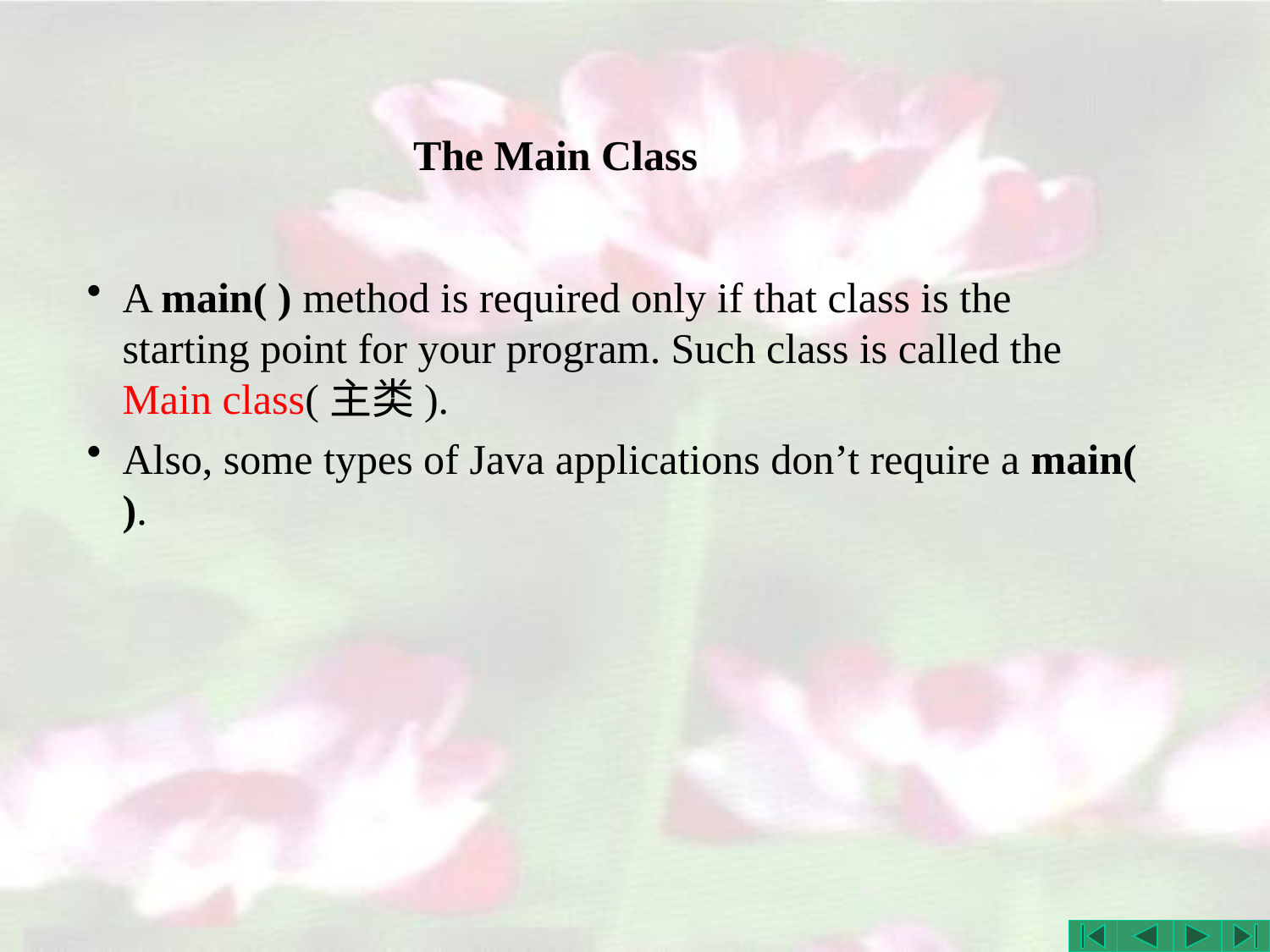

# The Main Class
A main( ) method is required only if that class is the starting point for your program. Such class is called the Main class(主类).
Also, some types of Java applications don’t require a main( ).